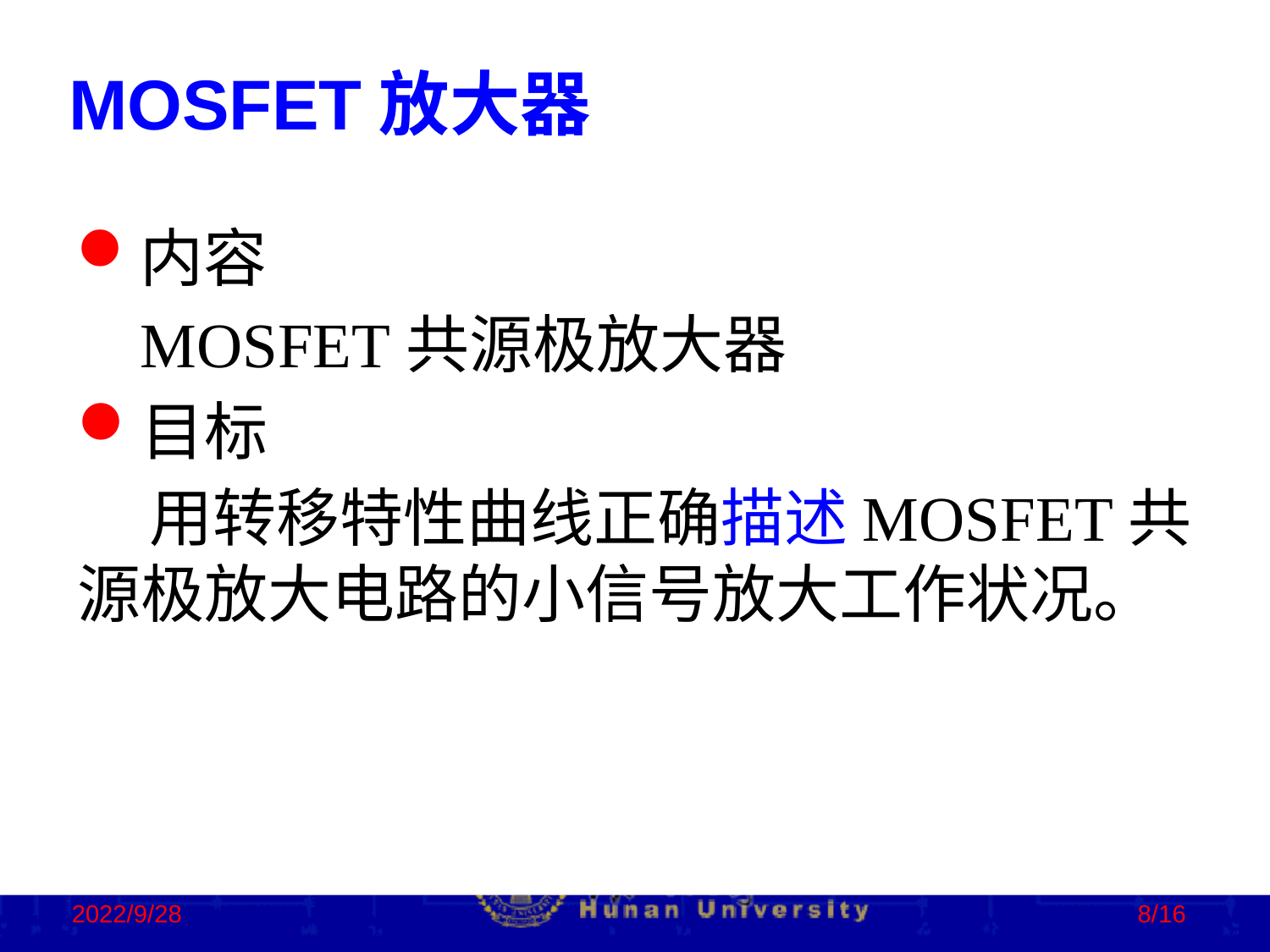

MOSFET放大器
内容
    MOSFET共源极放大器
目标
    用转移特性曲线正确描述MOSFET共源极放大电路的小信号放大工作状况。
2022/9/28
8/16